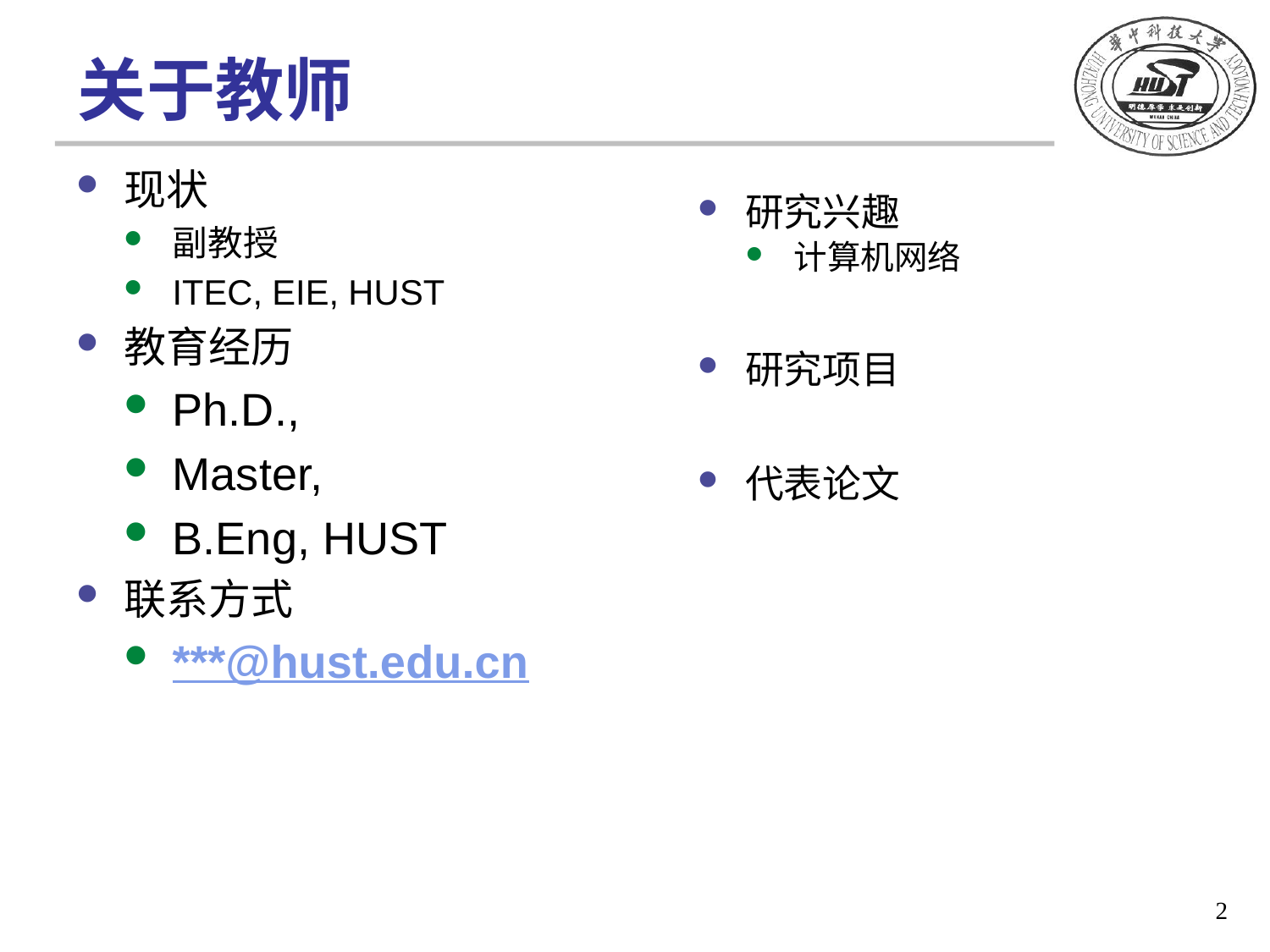

# 关于教师
现状
副教授
ITEC, EIE, HUST
教育经历
Ph.D.,
Master,
B.Eng, HUST
联系方式
***@hust.edu.cn

研究兴趣
计算机网络

研究项目

代表论文
2